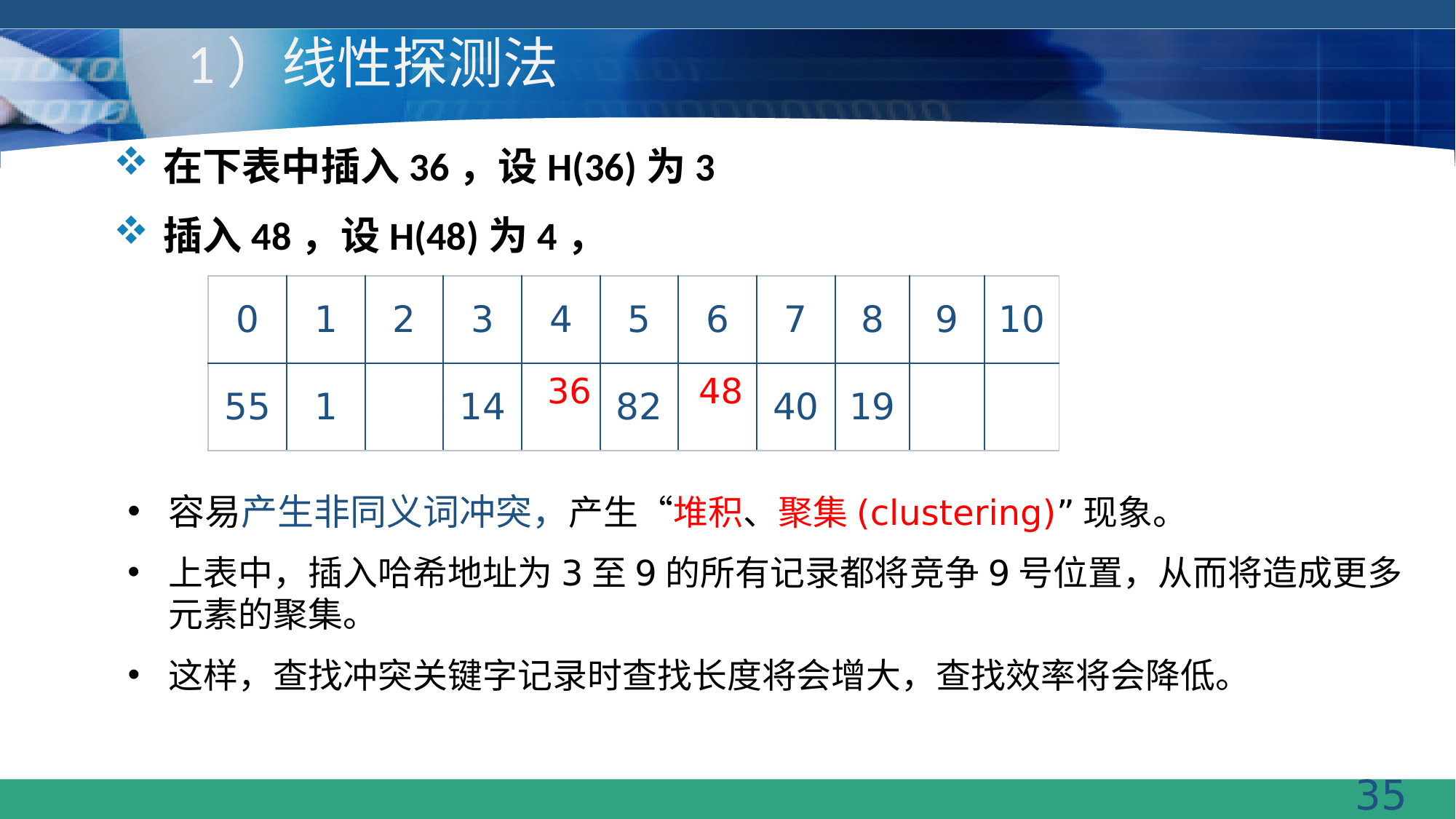

# 1）线性探测法
在下表中插入36，设H(36)为3
插入48，设H(48)为4，

| 0 | 1 | 2 | 3 | 4 | 5 | 6 | 7 | 8 | 9 | 10 |
| --- | --- | --- | --- | --- | --- | --- | --- | --- | --- | --- |
| 55 | 1 |  | 14 |  | 82 |  | 40 | 19 |  |  |
36
48
容易产生非同义词冲突，产生“堆积、聚集(clustering)”现象。
上表中，插入哈希地址为3至9的所有记录都将竞争9号位置，从而将造成更多元素的聚集。
这样，查找冲突关键字记录时查找长度将会增大，查找效率将会降低。